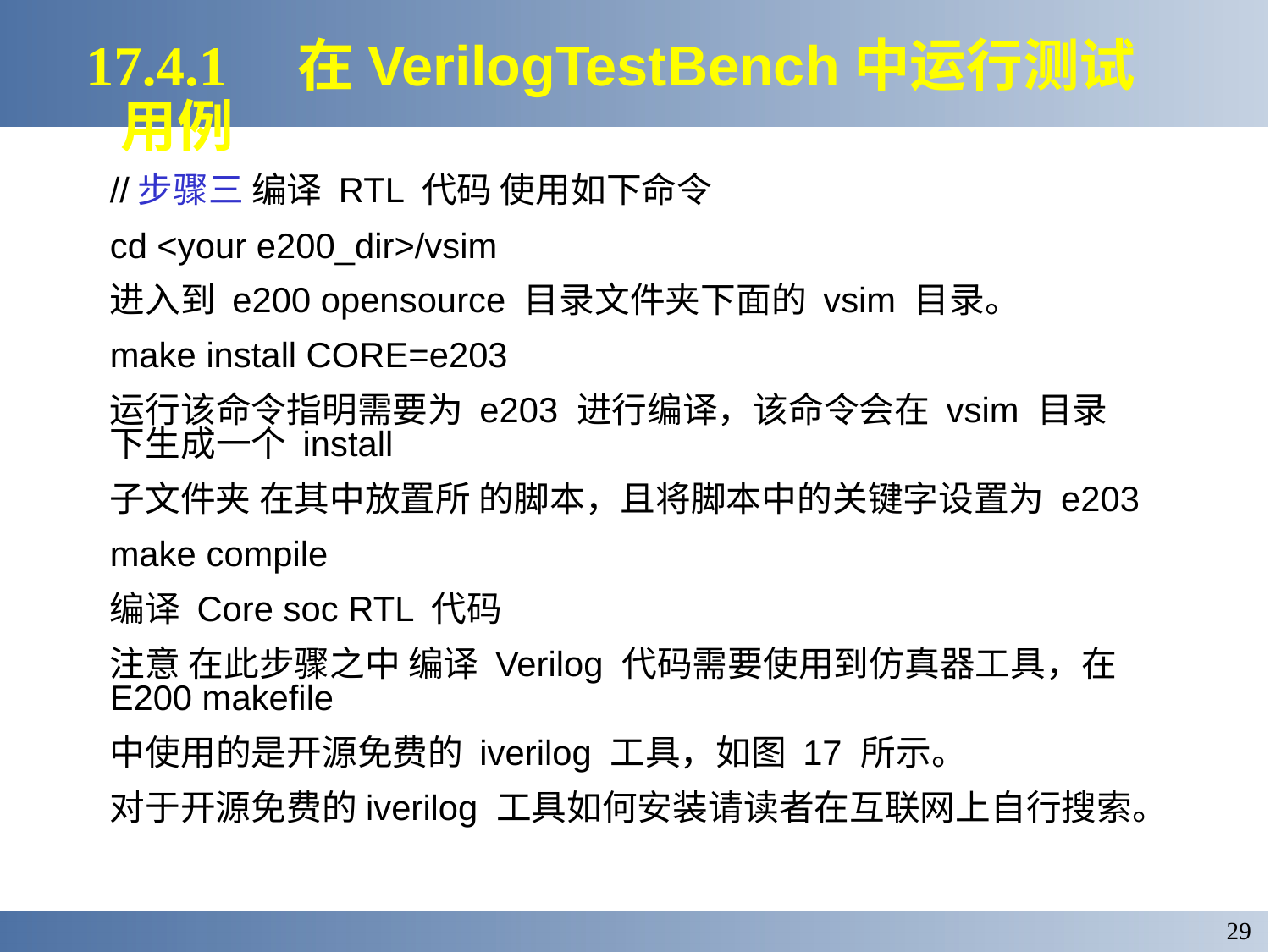

17.4.1    在VerilogTestBench中运行测试用例

//步骤三 编译 RTL 代码 使用如下命令
cd <your e200_dir>/vsim
进入到 e200 opensource 目录文件夹下面的 vsim 目录。
make install CORE=e203
运行该命令指明需要为 e203 进行编译，该命令会在 vsim 目录下生成一个 install
子文件夹 在其中放置所 的脚本，且将脚本中的关键字设置为 e203
make compile
编译 Core soc RTL 代码
注意 在此步骤之中 编译 Verilog 代码需要使用到仿真器工具，在 E200 makefile
中使用的是开源免费的 iverilog 工具，如图 17 所示。
对于开源免费的iverilog 工具如何安装请读者在互联网上自行搜索。